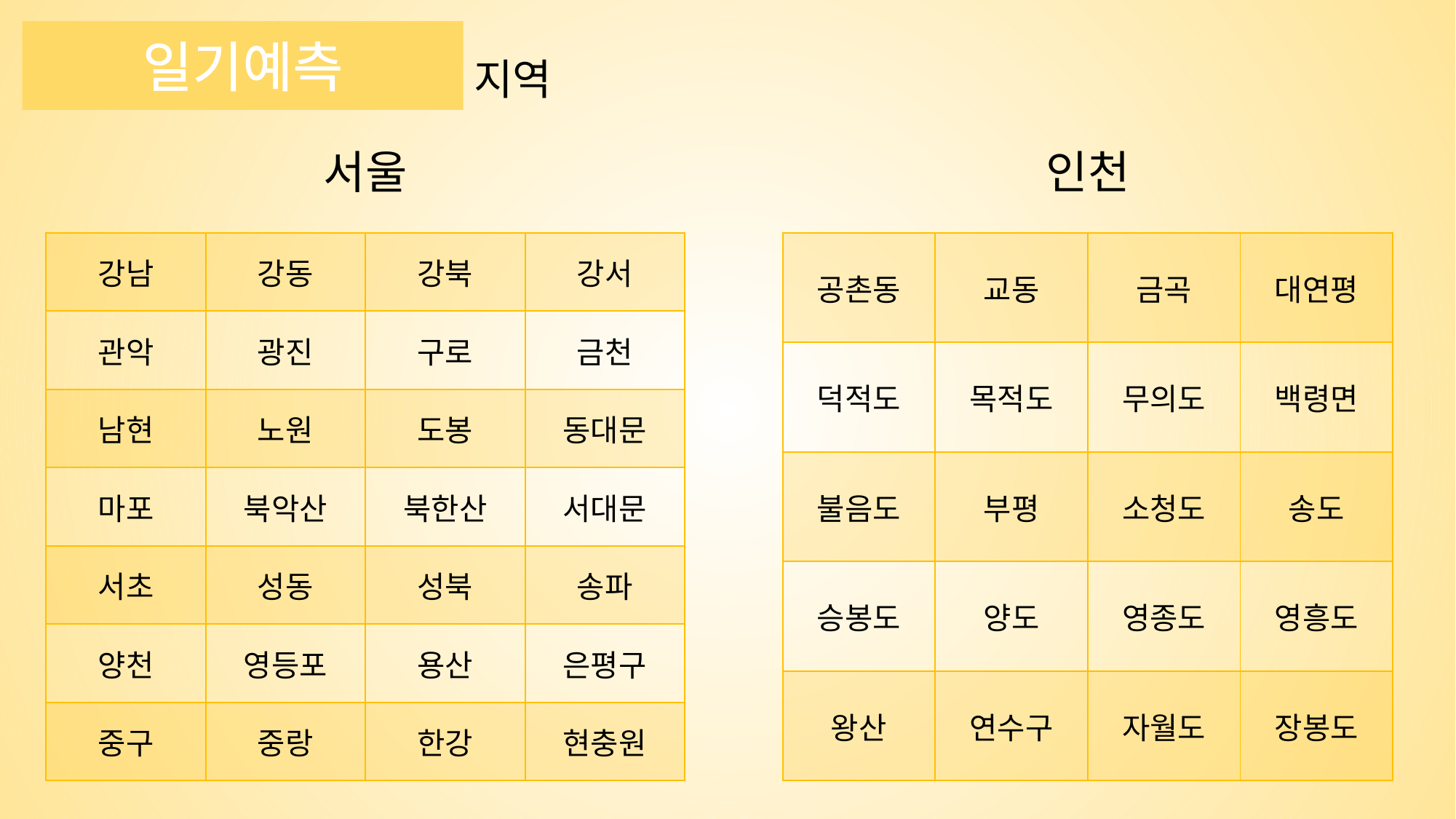

일기예측
지역
서울
인천
| 강남 | 강동 | 강북 | 강서 |
| --- | --- | --- | --- |
| 관악 | 광진 | 구로 | 금천 |
| 남현 | 노원 | 도봉 | 동대문 |
| 마포 | 북악산 | 북한산 | 서대문 |
| 서초 | 성동 | 성북 | 송파 |
| 양천 | 영등포 | 용산 | 은평구 |
| 중구 | 중랑 | 한강 | 현충원 |
| 공촌동 | 교동 | 금곡 | 대연평 |
| --- | --- | --- | --- |
| 덕적도 | 목적도 | 무의도 | 백령면 |
| 불음도 | 부평 | 소청도 | 송도 |
| 승봉도 | 양도 | 영종도 | 영흥도 |
| 왕산 | 연수구 | 자월도 | 장봉도 |